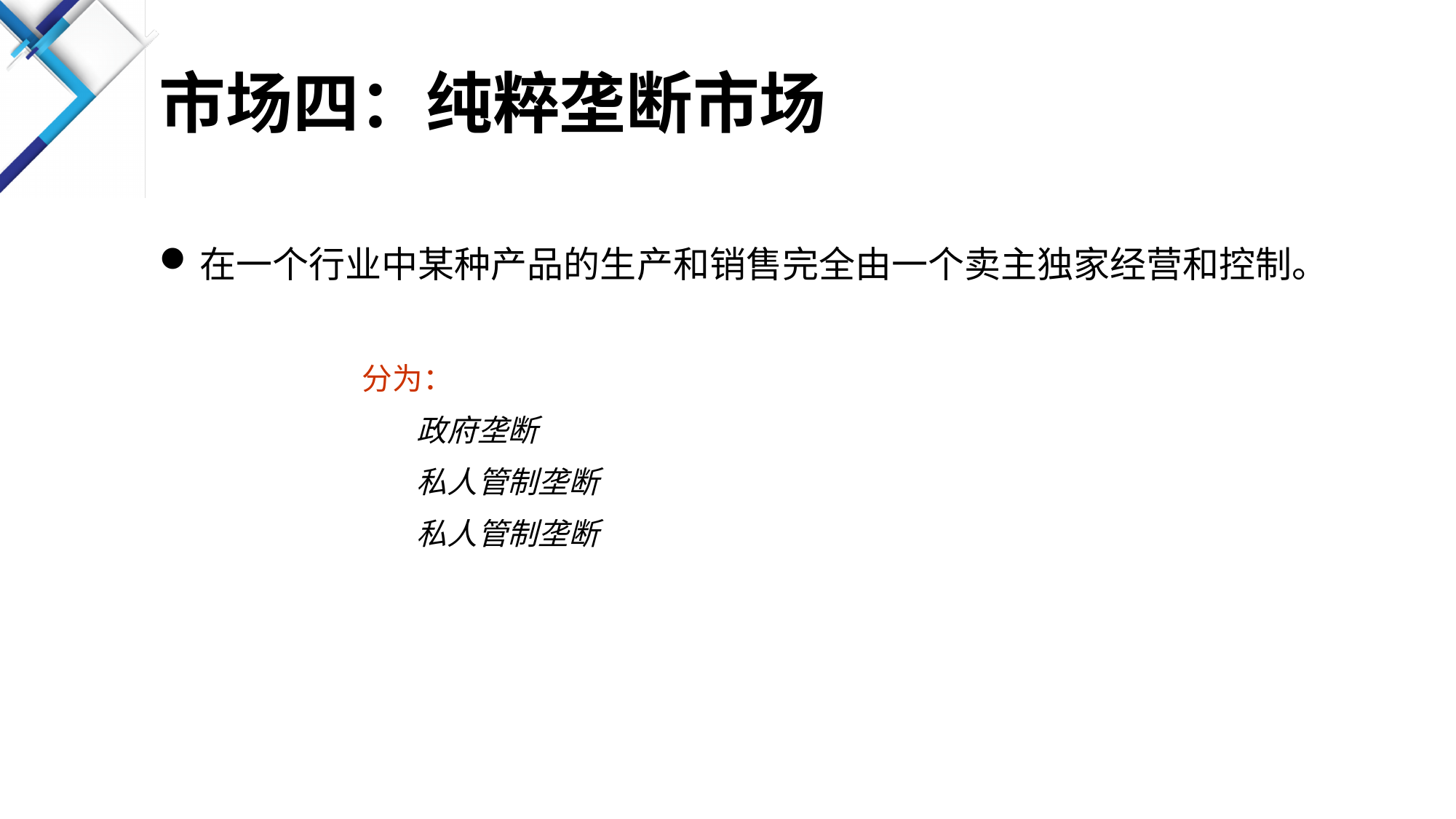

# 市场四：纯粹垄断市场
在一个行业中某种产品的生产和销售完全由一个卖主独家经营和控制。
分为：
政府垄断
私人管制垄断
私人管制垄断